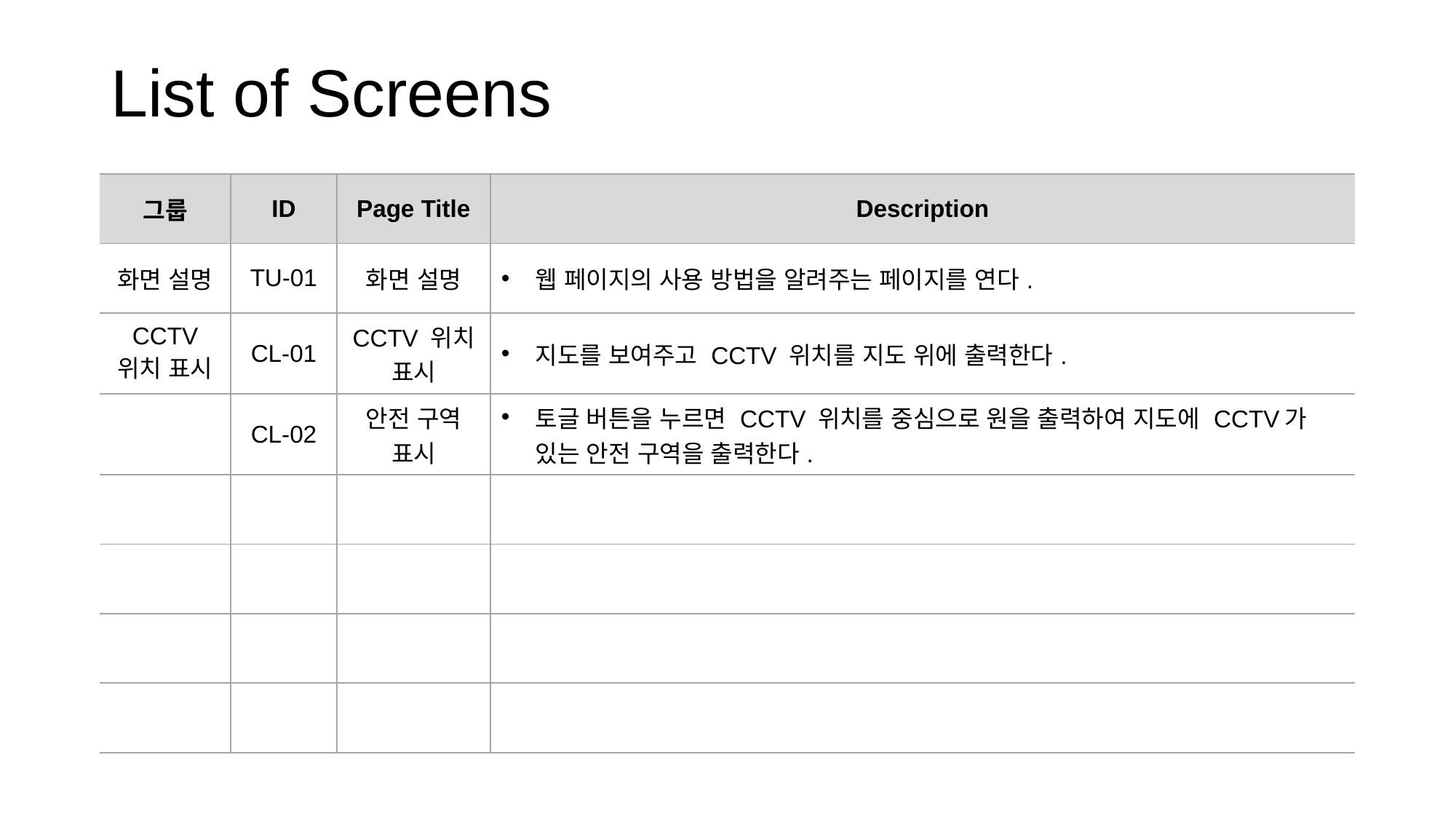

# List of Screens
| 그룹 | ID | Page Title | Description |
| --- | --- | --- | --- |
| 화면 설명 | TU-01 | 화면 설명 | 웹 페이지의 사용 방법을 알려주는 페이지를 연다. |
| CCTV 위치 표시 | CL-01 | CCTV 위치 표시 | 지도를 보여주고 CCTV 위치를 지도 위에 출력한다. |
|  | CL-02 | 안전 구역 표시 | 토글 버튼을 누르면 CCTV 위치를 중심으로 원을 출력하여 지도에 CCTV가 있는 안전 구역을 출력한다. |
|  |  |  |  |
|  |  |  |  |
|  |  |  |  |
|  |  |  |  |